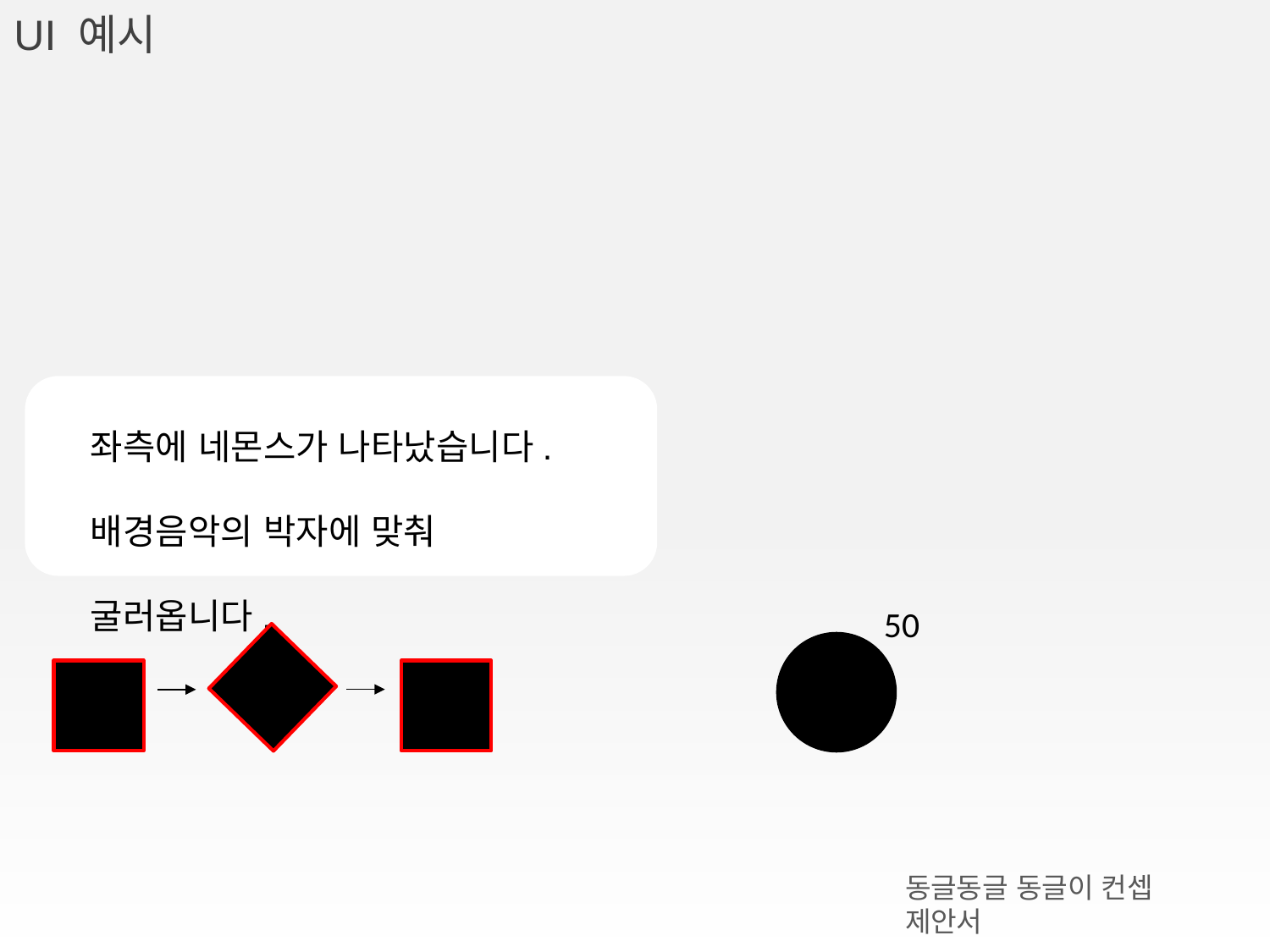

UI 예시

좌측에 네몬스가 나타났습니다.
배경음악의 박자에 맞춰 굴러옵니다.
50

동글동글 동글이 컨셉 제안서